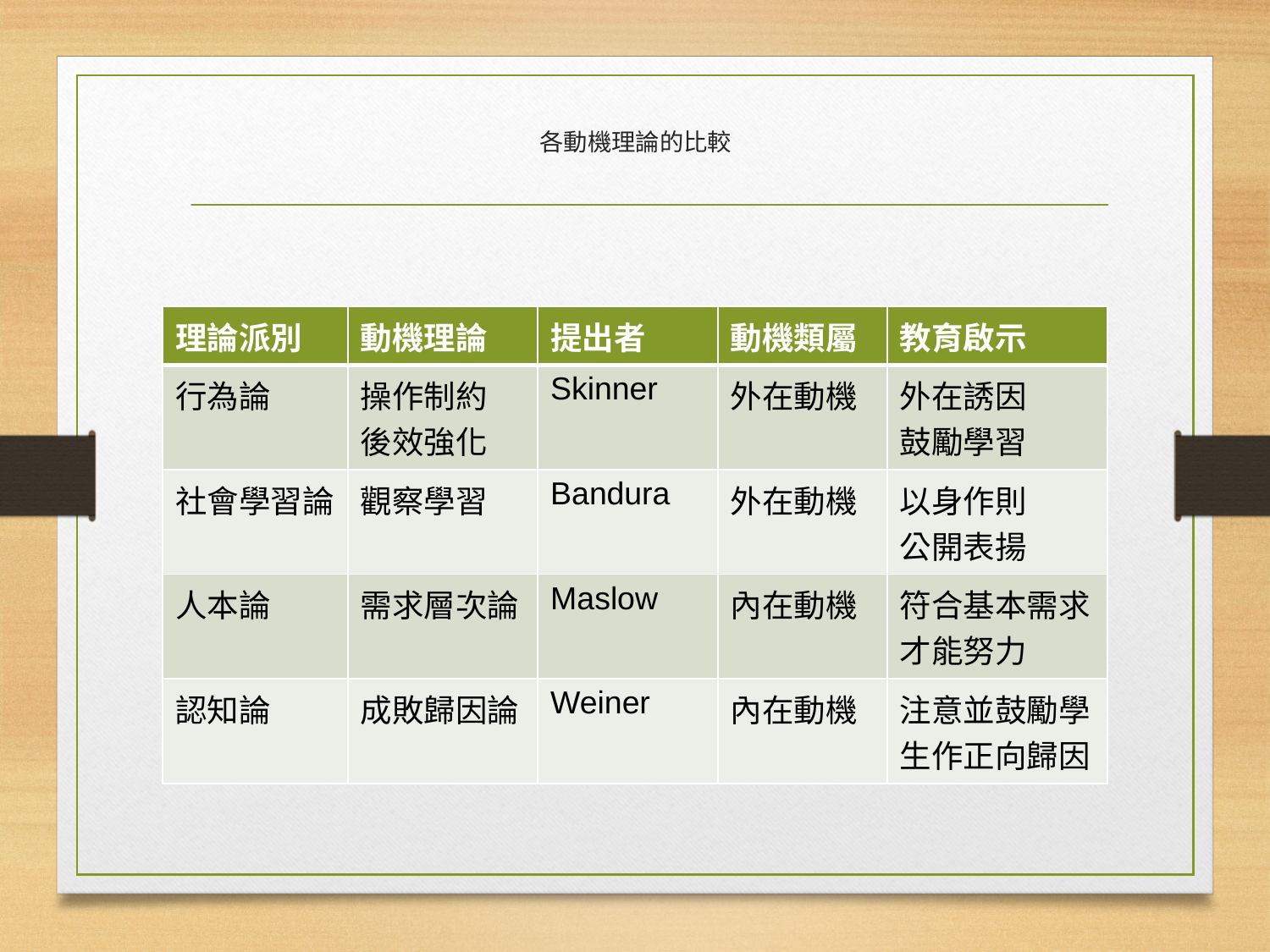

# 各動機理論的比較

| 理論派別 | 動機理論 | 提出者 | 動機類屬 | 教育啟示 |
| --- | --- | --- | --- | --- |
| 行為論 | 操作制約 後效強化 | Skinner | 外在動機 | 外在誘因 鼓勵學習 |
| 社會學習論 | 觀察學習 | Bandura | 外在動機 | 以身作則 公開表揚 |
| 人本論 | 需求層次論 | Maslow | 內在動機 | 符合基本需求才能努力 |
| 認知論 | 成敗歸因論 | Weiner | 內在動機 | 注意並鼓勵學生作正向歸因 |